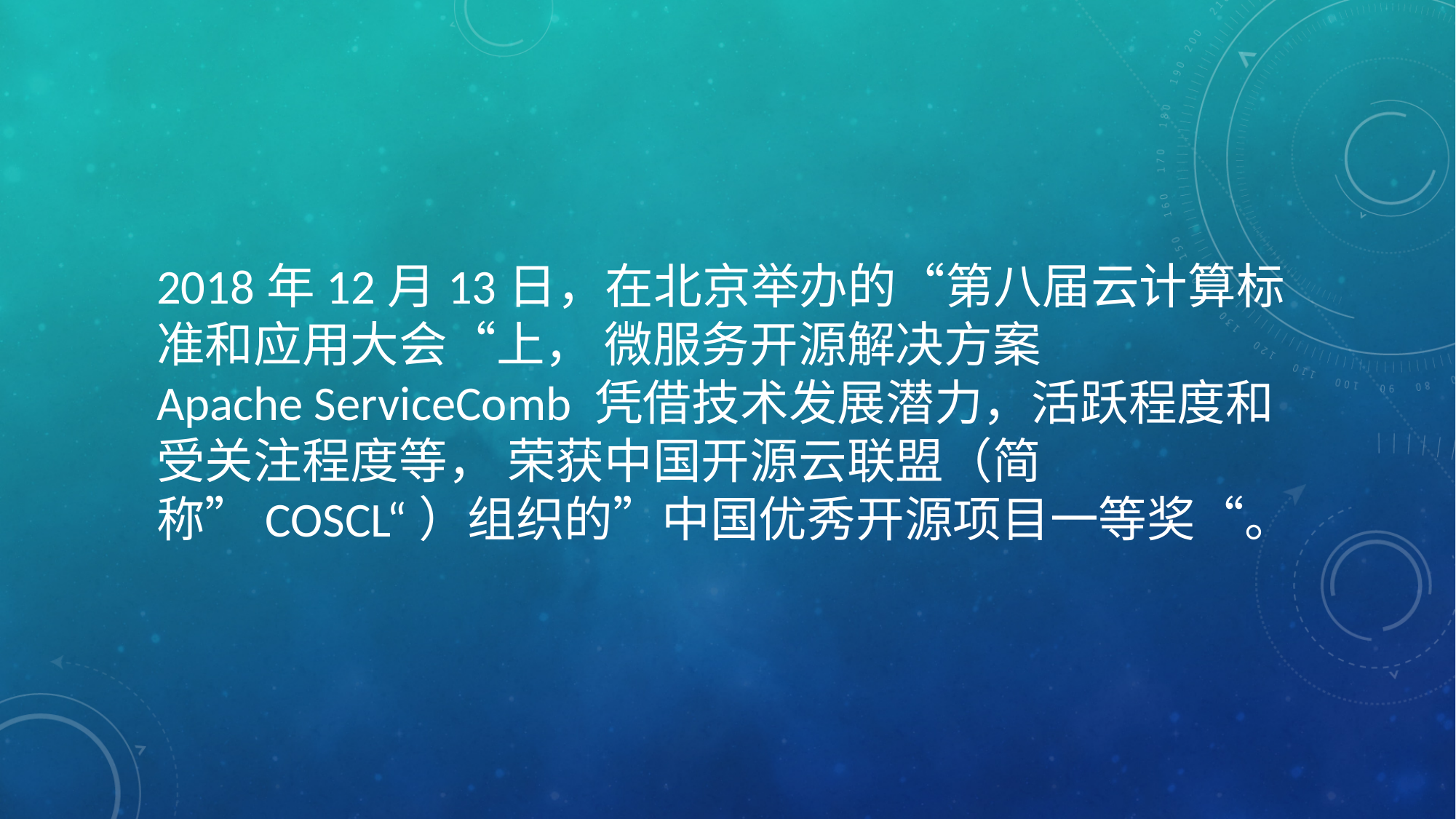

# 2018年12月13日，在北京举办的“第八届云计算标准和应用大会“上， 微服务开源解决方案Apache ServiceComb 凭借技术发展潜力，活跃程度和受关注程度等， 荣获中国开源云联盟（简称”COSCL“）组织的”中国优秀开源项目一等奖“。